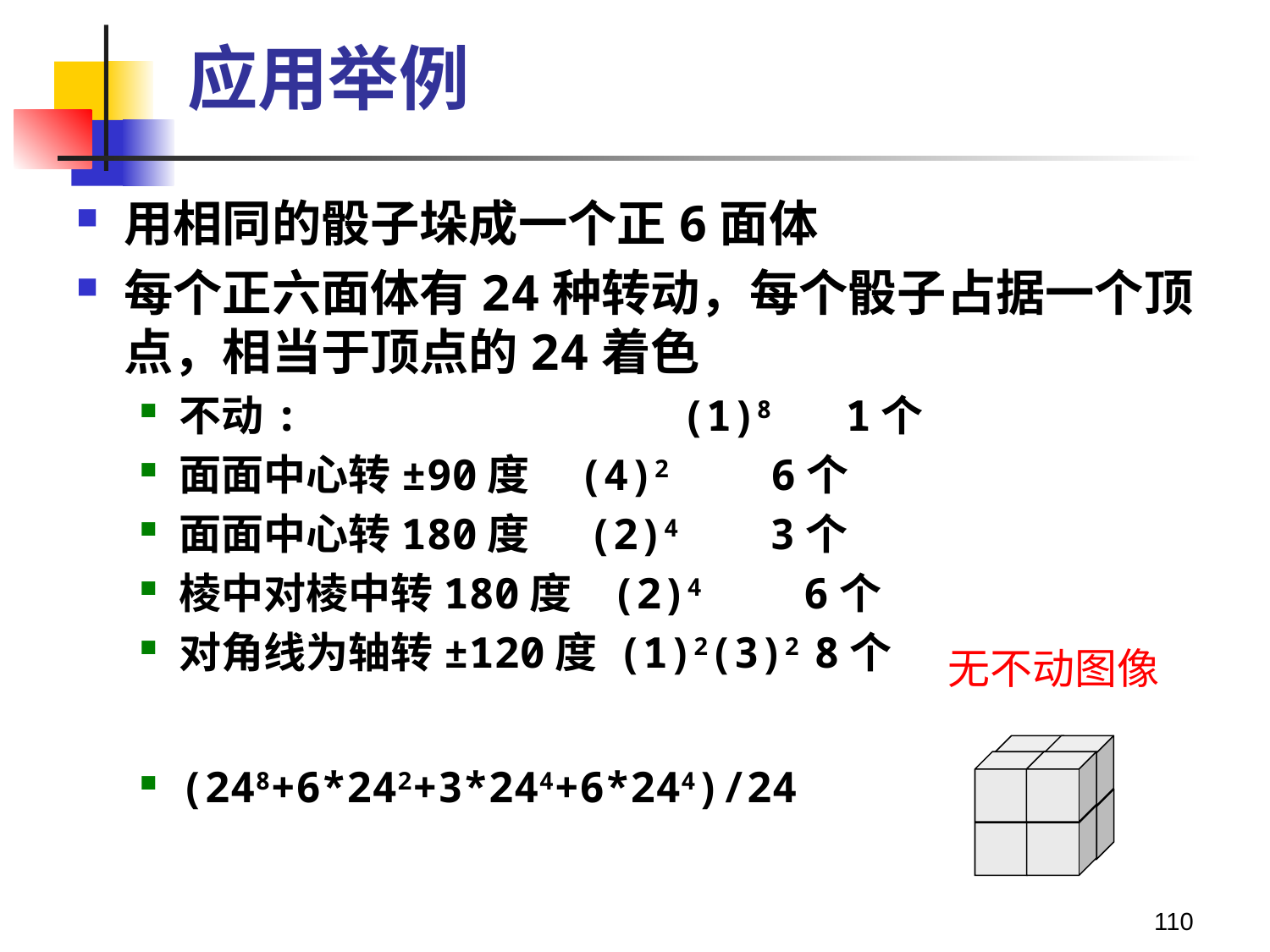

应用举例
用相同的骰子垛成一个正6面体
每个正六面体有24种转动，每个骰子占据一个顶点，相当于顶点的24着色
不动:               (1)8     1个
面面中心转±90度    (4)2    6个
面面中心转180度     (2)4    3个
棱中对棱中转180度   (2)4    6个
对角线为轴转±120度 (1)2(3)2 8个

(248+6*242+3*244+6*244)/24

无不动图像

110